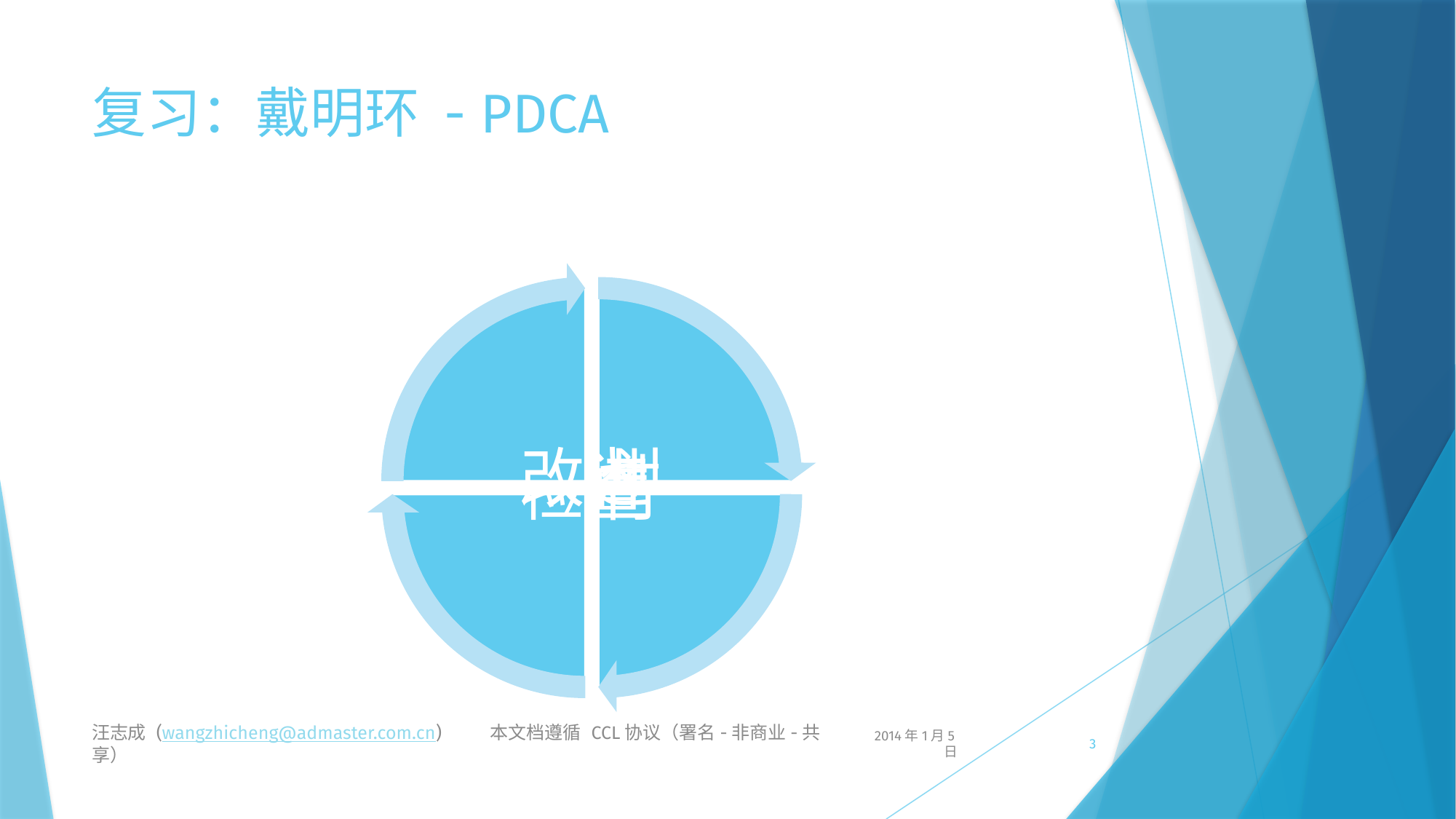

# 复习：戴明环 - PDCA
计划
执行
检查
改进
汪志成 (wangzhicheng@admaster.com.cn)         本文档遵循 CCL协议（署名-非商业-共享）
2014年1月5日
3